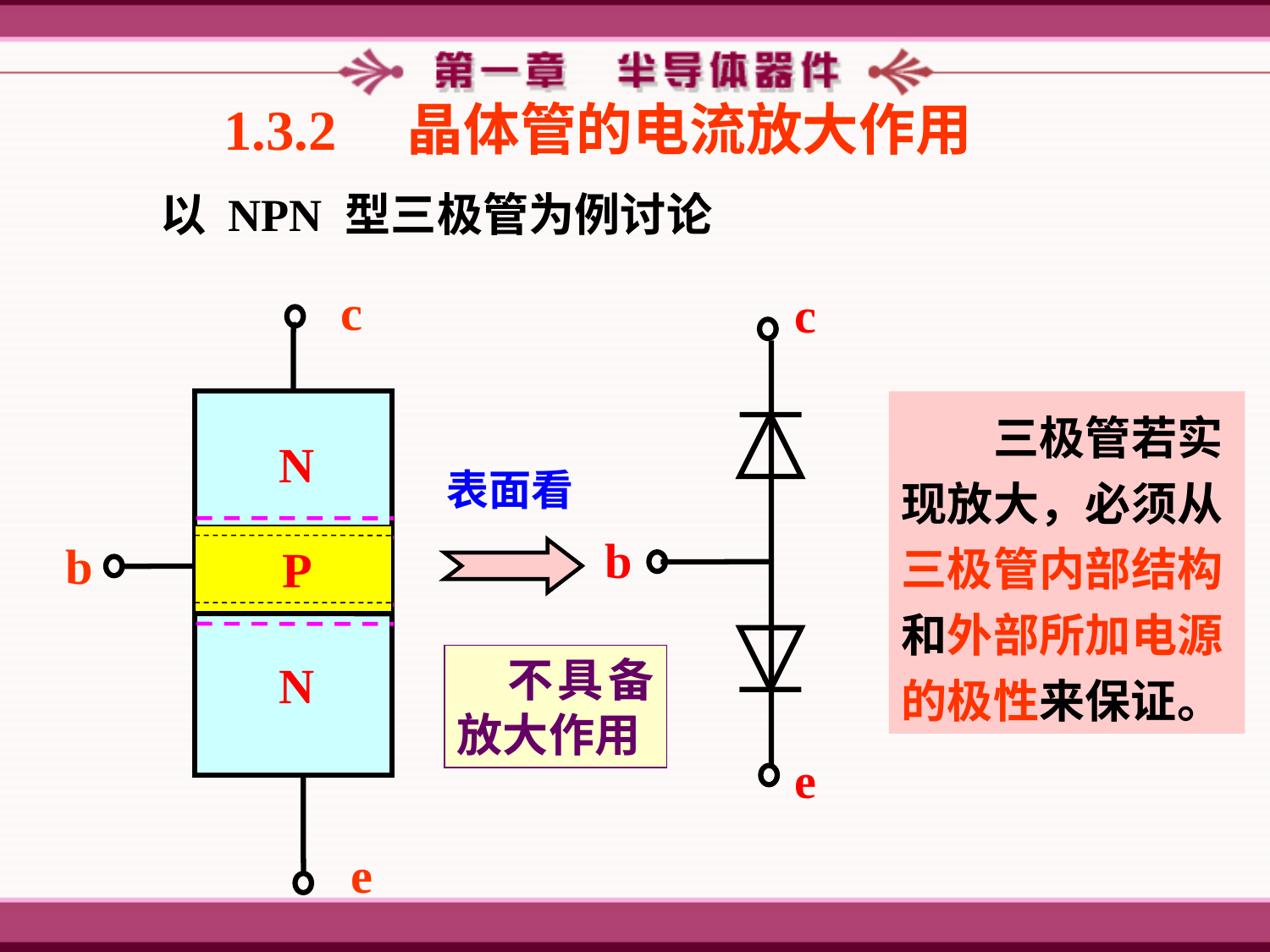

1.3.2　晶体管的电流放大作用
以 NPN 型三极管为例讨论
c

N

P

N

b
e
c

b

e
　　三极管若实现放大，必须从三极管内部结构和外部所加电源的极性来保证。
表面看

　不具备放大作用